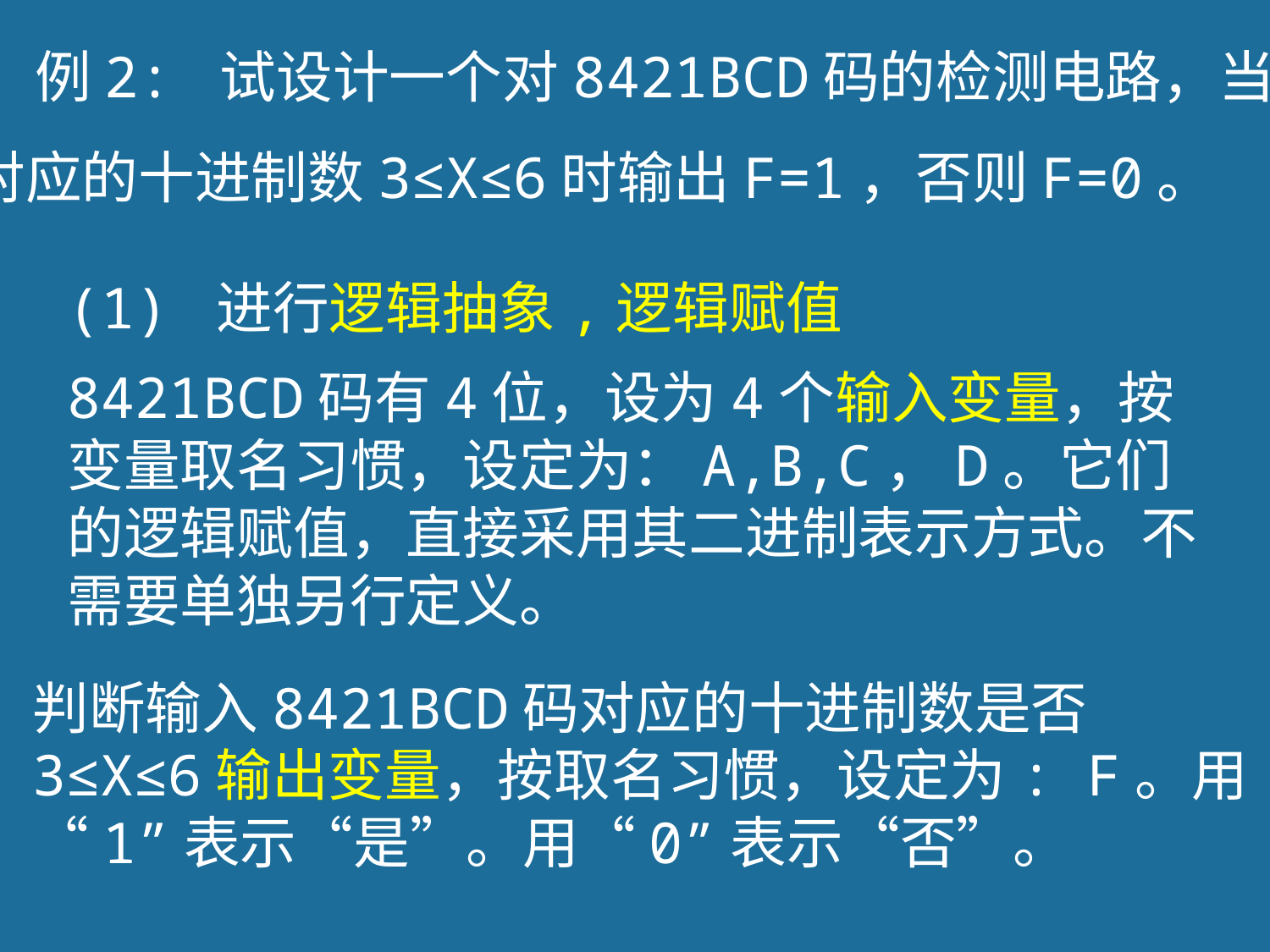

例2: 试设计一个对8421BCD码的检测电路，当
对应的十进制数3≤X≤6时输出F=1，否则F=0。
(1) 进行逻辑抽象,逻辑赋值
8421BCD码有4位，设为4个输入变量，按变量取名习惯，设定为：A,B,C，D。它们的逻辑赋值，直接采用其二进制表示方式。不需要单独另行定义。
判断输入8421BCD码对应的十进制数是否3≤X≤6输出变量，按取名习惯，设定为: F。用“1”表示“是”。用“0”表示“否”。
17